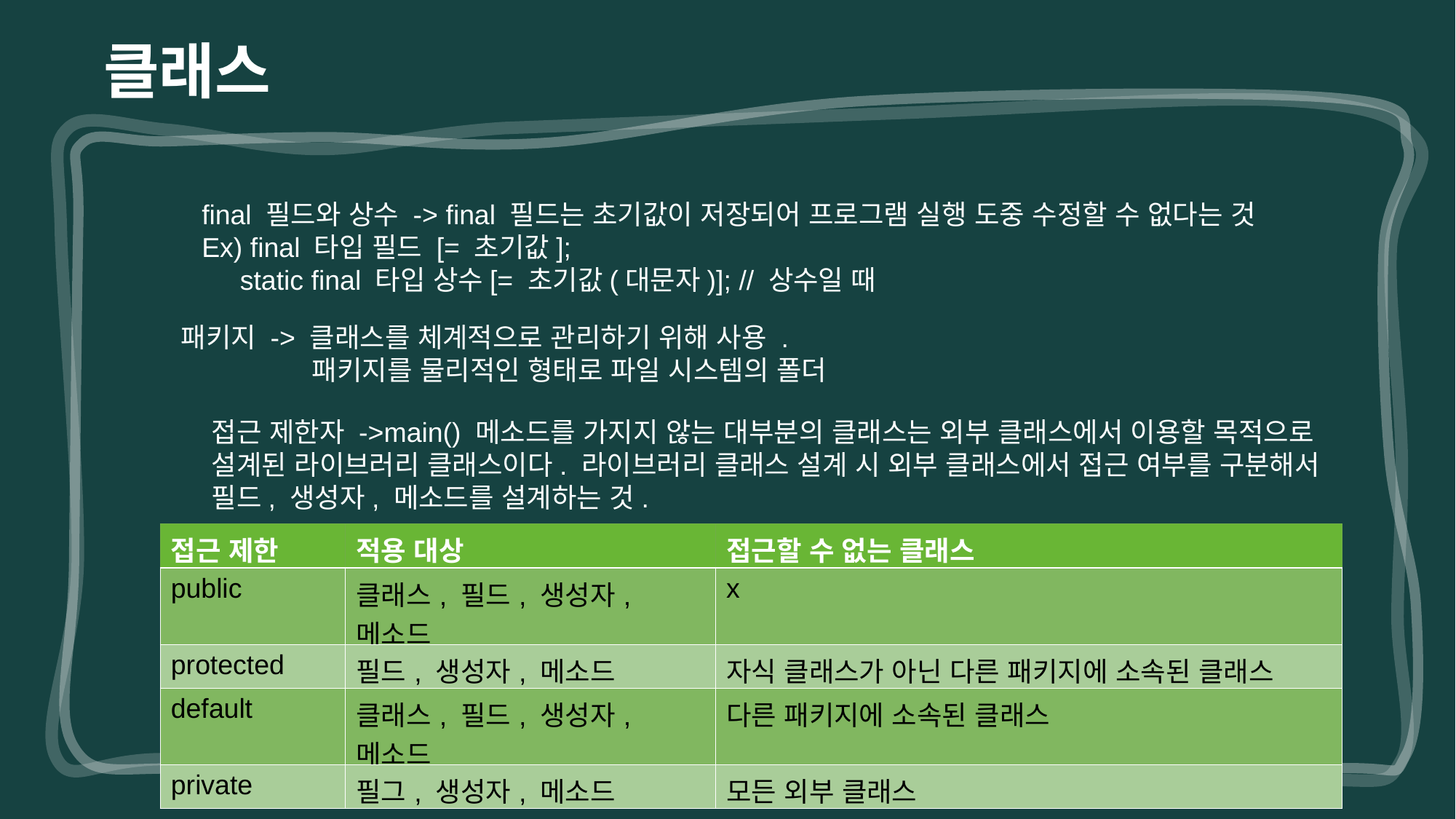

클래스

final 필드와 상수 -> final 필드는 초기값이 저장되어 프로그램 실행 도중 수정할 수 없다는 것
Ex) final 타입 필드 [= 초기값];
     static final 타입 상수[= 초기값(대문자)]; // 상수일 때
패키지 -> 클래스를 체계적으로 관리하기 위해 사용 .
	  패키지를 물리적인 형태로 파일 시스템의 폴더
접근 제한자 ->main() 메소드를 가지지 않는 대부분의 클래스는 외부 클래스에서 이용할 목적으로
설계된 라이브러리 클래스이다. 라이브러리 클래스 설계 시 외부 클래스에서 접근 여부를 구분해서
필드, 생성자, 메소드를 설계하는 것.
| 접근 제한 | 적용 대상 | 접근할 수 없는 클래스 |
| --- | --- | --- |
| public | 클래스, 필드, 생성자, 메소드 | x |
| protected | 필드, 생성자, 메소드 | 자식 클래스가 아닌 다른 패키지에 소속된 클래스 |
| default | 클래스, 필드, 생성자, 메소드 | 다른 패키지에 소속된 클래스 |
| private | 필그, 생성자, 메소드 | 모든 외부 클래스 |